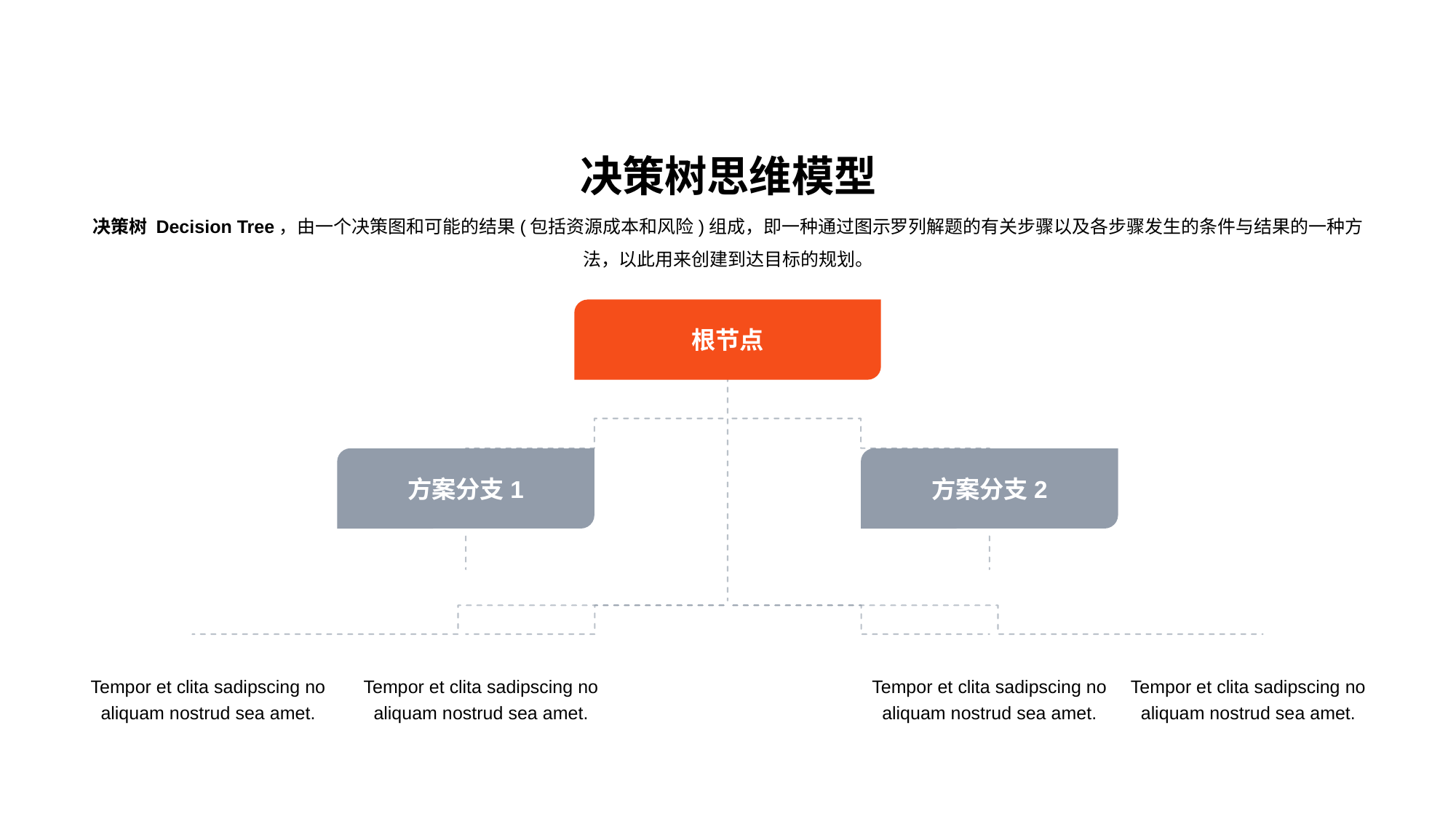

决策树思维模型
决策树 Decision Tree，由一个决策图和可能的结果(包括资源成本和风险)组成，即一种通过图示罗列解题的有关步骤以及各步骤发生的条件与结果的一种方法，以此用来创建到达目标的规划。
根节点
方案分支1
方案分支2
Tempor et clita sadipscing no aliquam nostrud sea amet.
Tempor et clita sadipscing no aliquam nostrud sea amet.
Tempor et clita sadipscing no aliquam nostrud sea amet.
Tempor et clita sadipscing no aliquam nostrud sea amet.